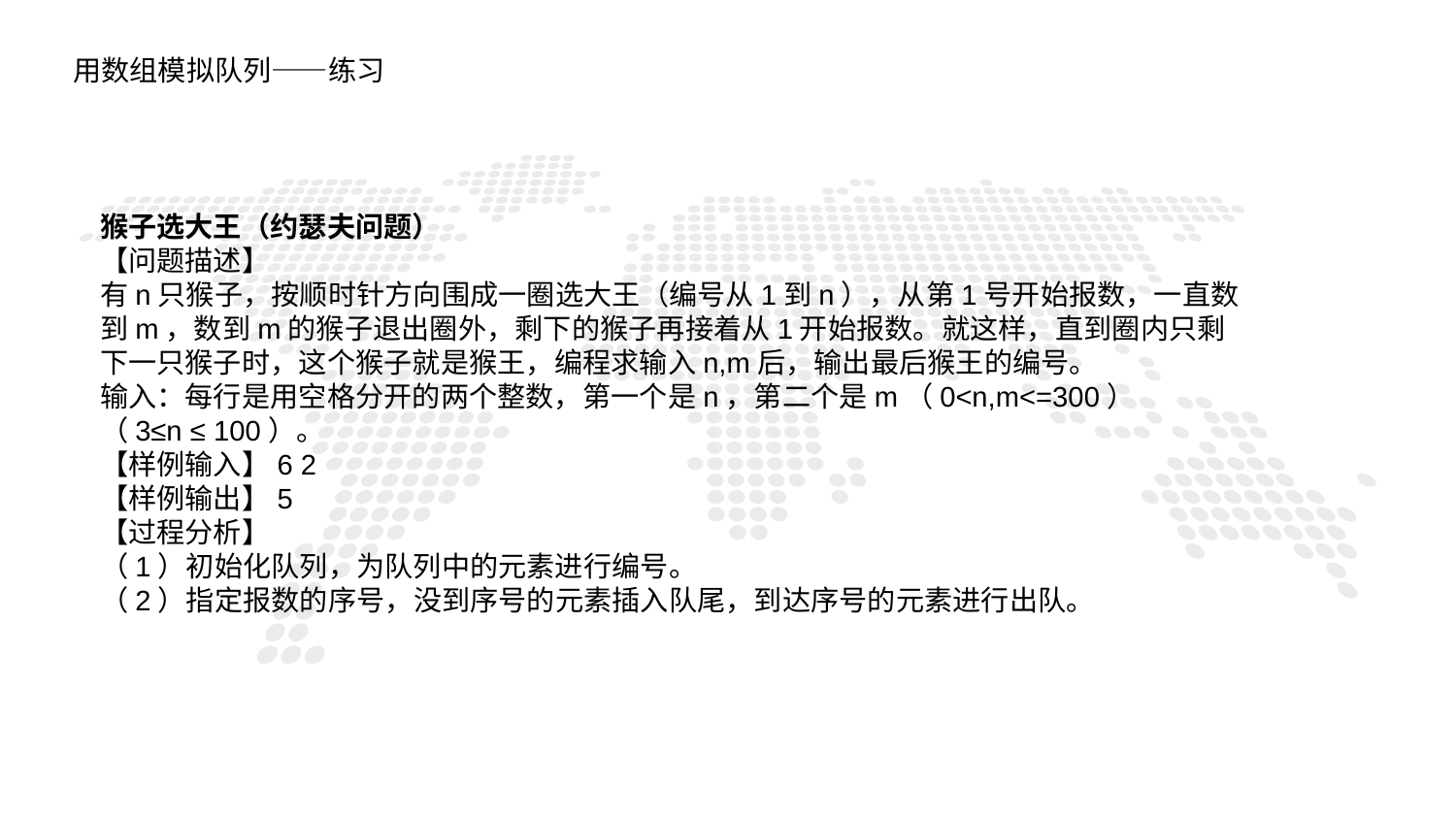

用数组模拟队列——练习
猴子选大王（约瑟夫问题）
【问题描述】
有n只猴子，按顺时针方向围成一圈选大王（编号从1到n），从第1号开始报数，一直数到m，数到m的猴子退出圈外，剩下的猴子再接着从1开始报数。就这样，直到圈内只剩下一只猴子时，这个猴子就是猴王，编程求输入n,m后，输出最后猴王的编号。
输入：每行是用空格分开的两个整数，第一个是n，第二个是m（0<n,m<=300）
（3≤n ≤ 100）。
【样例输入】6 2
【样例输出】5
【过程分析】
（1）初始化队列，为队列中的元素进行编号。
（2）指定报数的序号，没到序号的元素插入队尾，到达序号的元素进行出队。